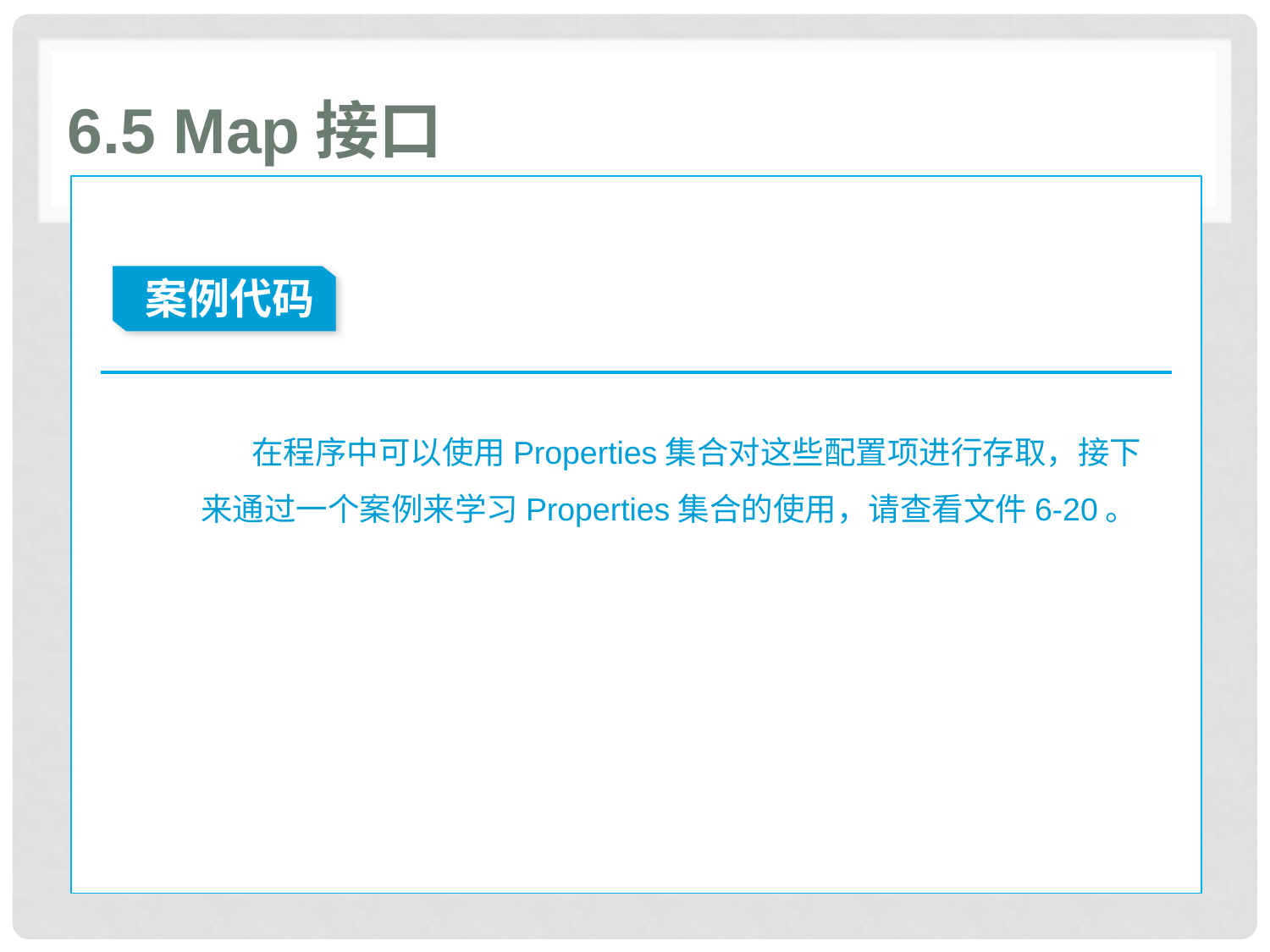

6.5 Map接口

 案例代码
      在程序中可以使用Properties集合对这些配置项进行存取，接下来通过一个案例来学习Properties集合的使用，请查看文件6-20。